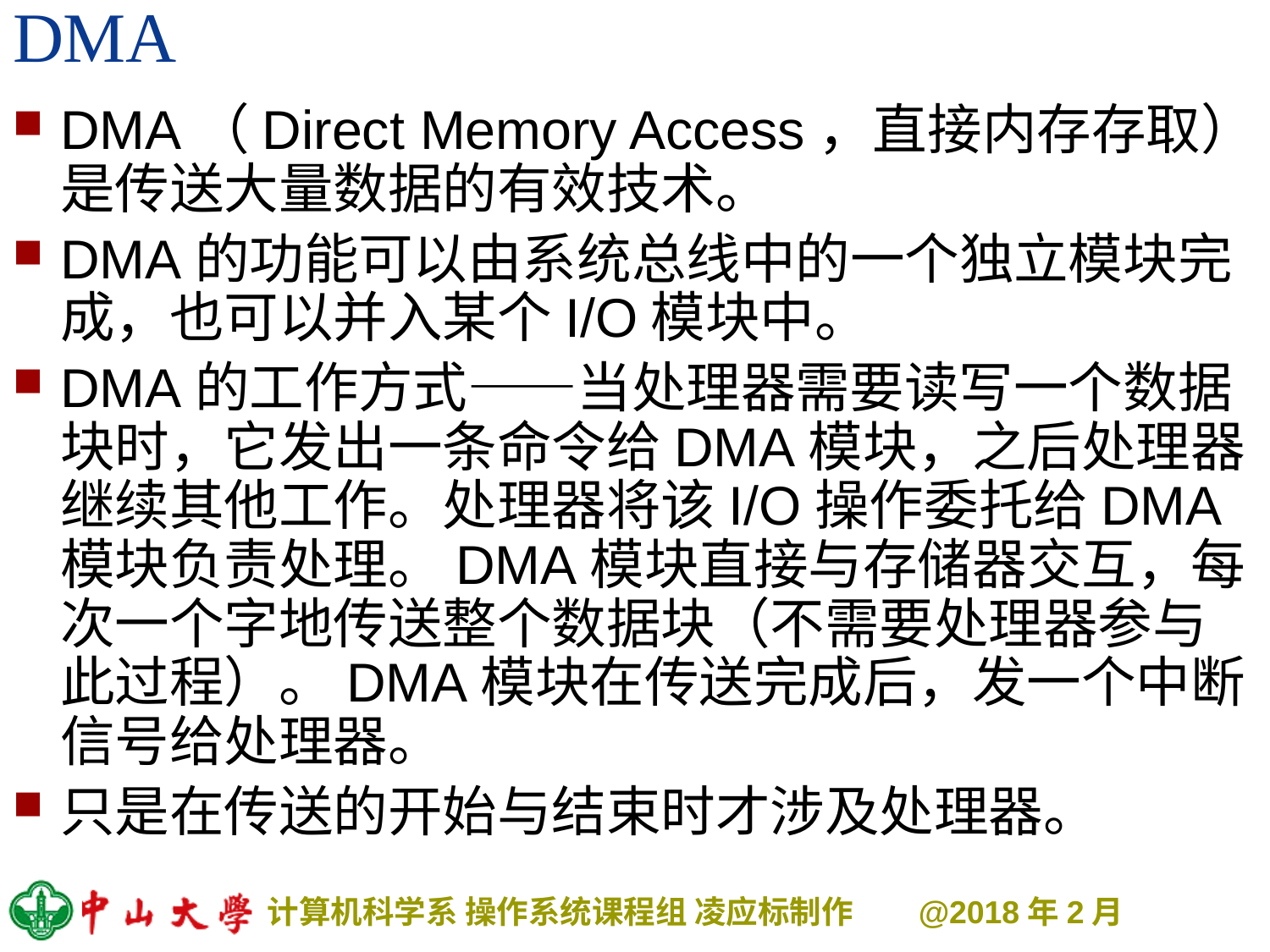

# DMA
DMA（Direct Memory Access，直接内存存取）是传送大量数据的有效技术。
DMA的功能可以由系统总线中的一个独立模块完成，也可以并入某个I/O模块中。
DMA的工作方式——当处理器需要读写一个数据块时，它发出一条命令给DMA模块，之后处理器继续其他工作。处理器将该I/O操作委托给DMA模块负责处理。DMA模块直接与存储器交互，每次一个字地传送整个数据块（不需要处理器参与此过程）。DMA模块在传送完成后，发一个中断信号给处理器。
只是在传送的开始与结束时才涉及处理器。